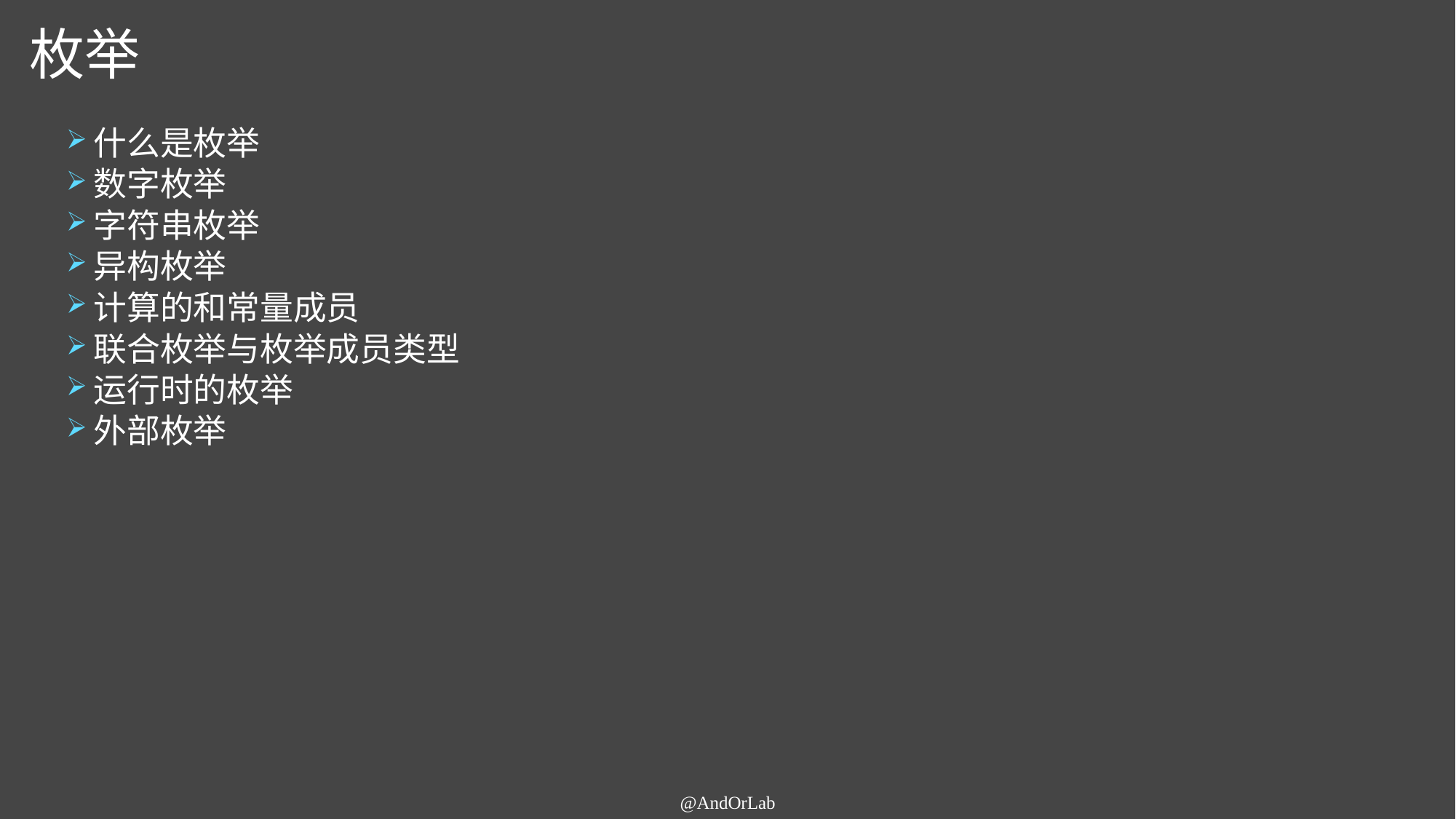

# 枚举
什么是枚举
数字枚举
字符串枚举
异构枚举
计算的和常量成员
联合枚举与枚举成员类型
运行时的枚举
外部枚举

@AndOrLab